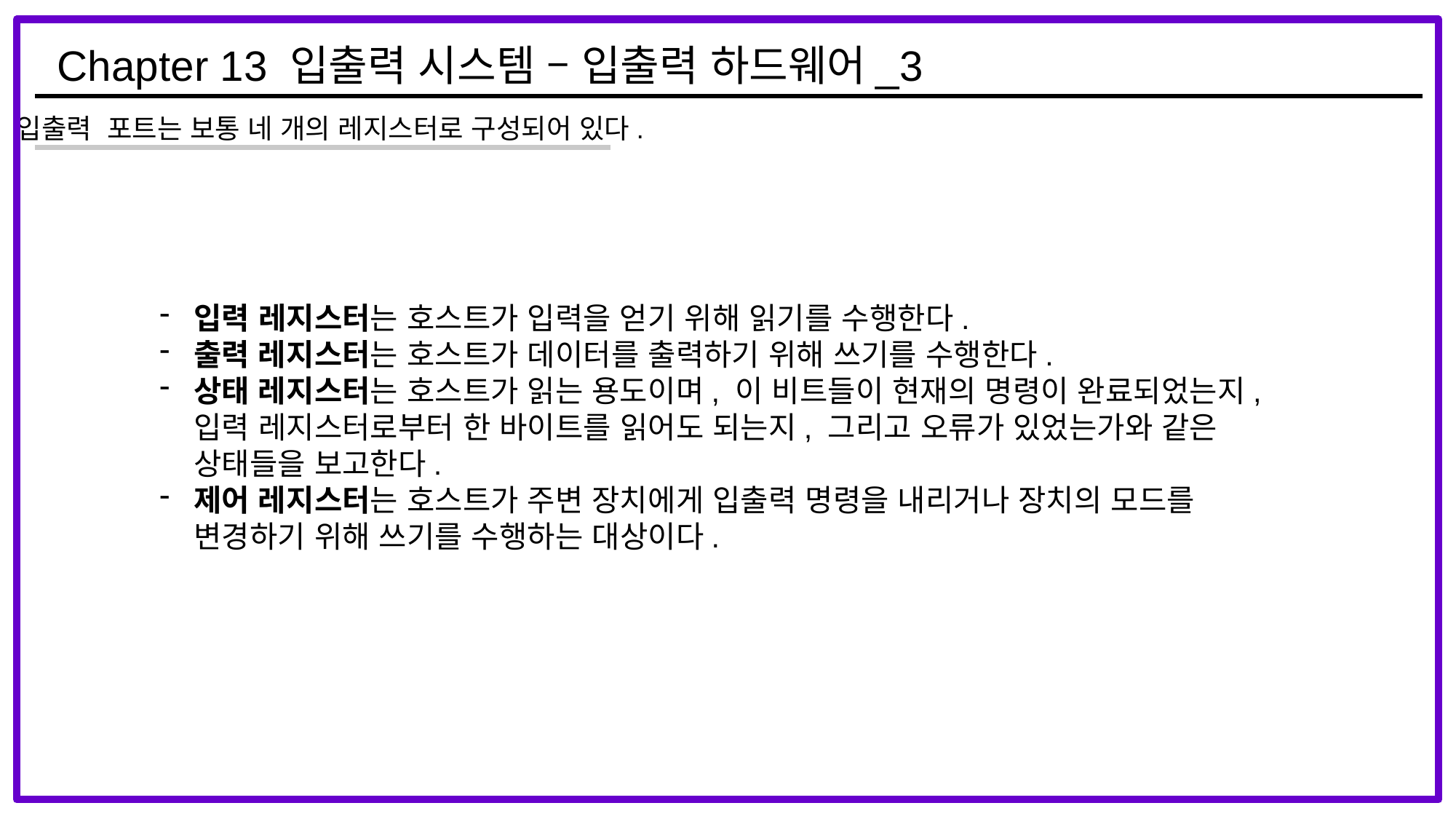

Chapter 13 입출력 시스템 – 입출력 하드웨어_3
입출력  포트는 보통 네 개의 레지스터로 구성되어 있다.
입력 레지스터는 호스트가 입력을 얻기 위해 읽기를 수행한다.
출력 레지스터는 호스트가 데이터를 출력하기 위해 쓰기를 수행한다.
상태 레지스터는 호스트가 읽는 용도이며, 이 비트들이 현재의 명령이 완료되었는지, 입력 레지스터로부터 한 바이트를 읽어도 되는지, 그리고 오류가 있었는가와 같은 상태들을 보고한다.
제어 레지스터는 호스트가 주변 장치에게 입출력 명령을 내리거나 장치의 모드를 변경하기 위해 쓰기를 수행하는 대상이다.